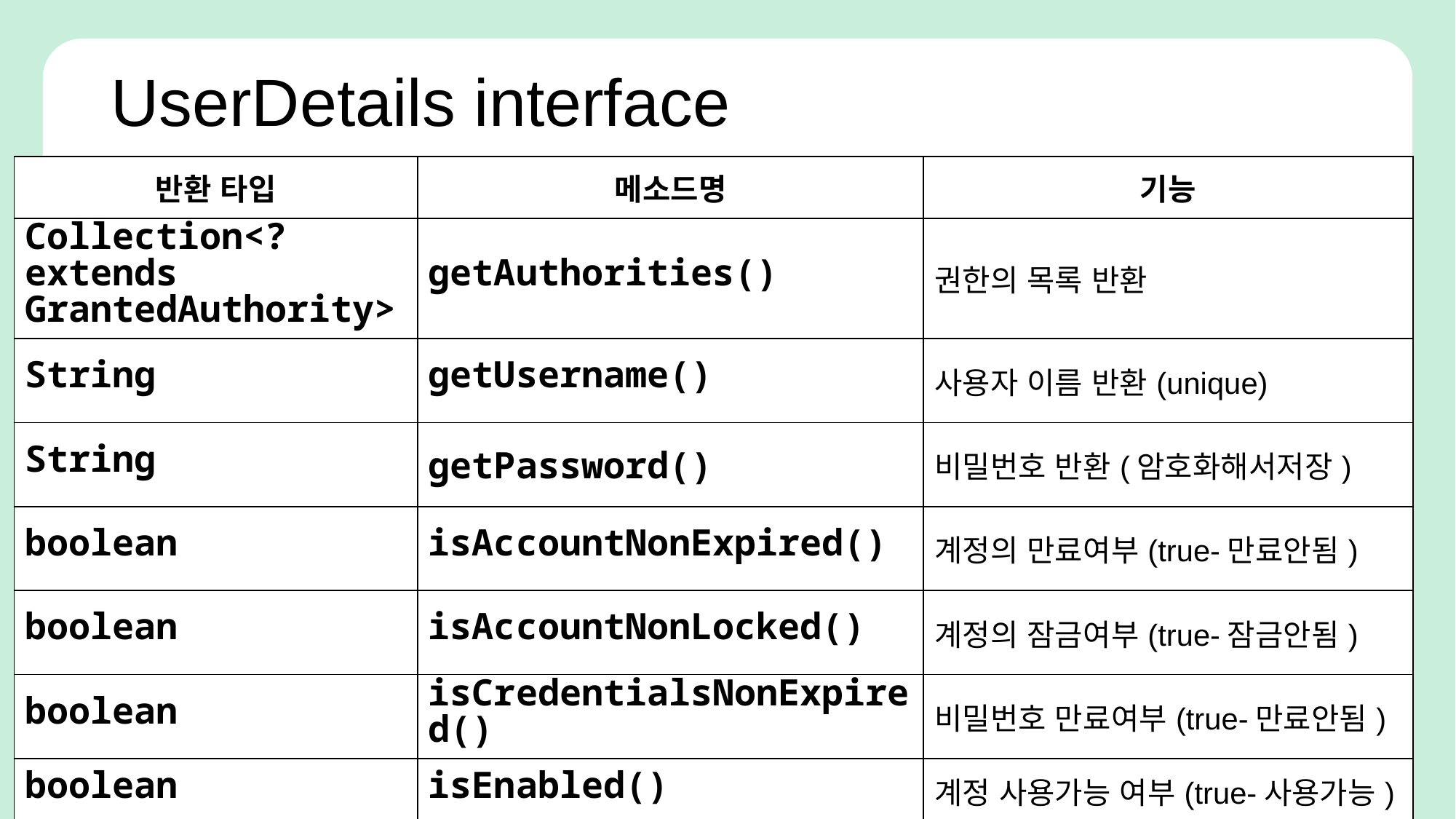

# UserDetails interface
| 반환 타입 | 메소드명 | 기능 |
| --- | --- | --- |
| Collection<? extends GrantedAuthority> | getAuthorities() | 권한의 목록 반환 |
| String | getUsername() | 사용자 이름 반환(unique) |
| String | getPassword() | 비밀번호 반환(암호화해서저장) |
| boolean | isAccountNonExpired() | 계정의 만료여부(true-만료안됨) |
| boolean | isAccountNonLocked() | 계정의 잠금여부(true-잠금안됨) |
| boolean | isCredentialsNonExpired() | 비밀번호 만료여부(true-만료안됨) |
| boolean | isEnabled() | 계정 사용가능 여부(true-사용가능) |
13